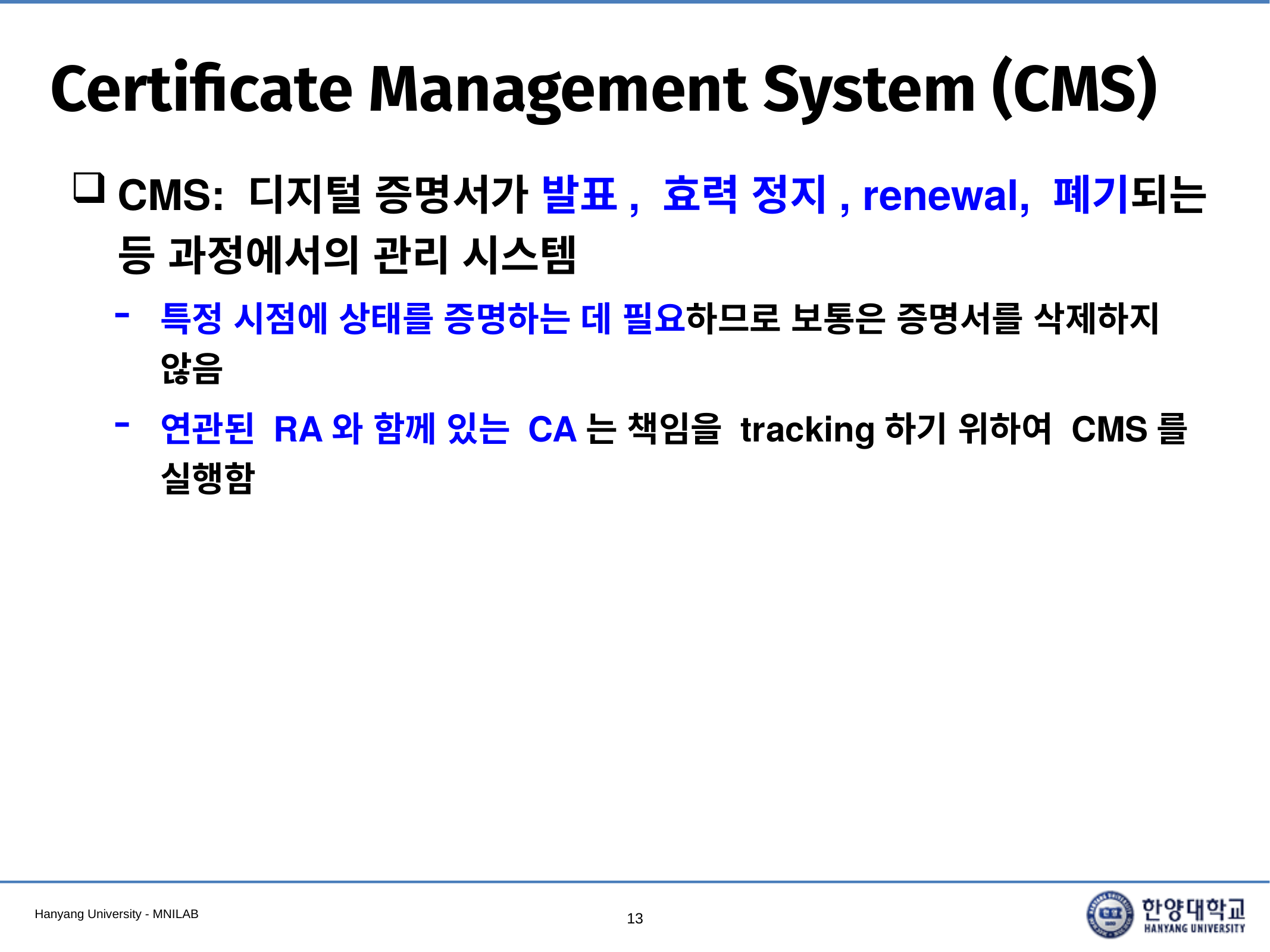

# Certificate Management System (CMS)
CMS: 디지털 증명서가 발표, 효력 정지, renewal, 폐기되는 등 과정에서의 관리 시스템
특정 시점에 상태를 증명하는 데 필요하므로 보통은 증명서를 삭제하지 않음
연관된 RA와 함께 있는 CA는 책임을 tracking하기 위하여 CMS를 실행함
13